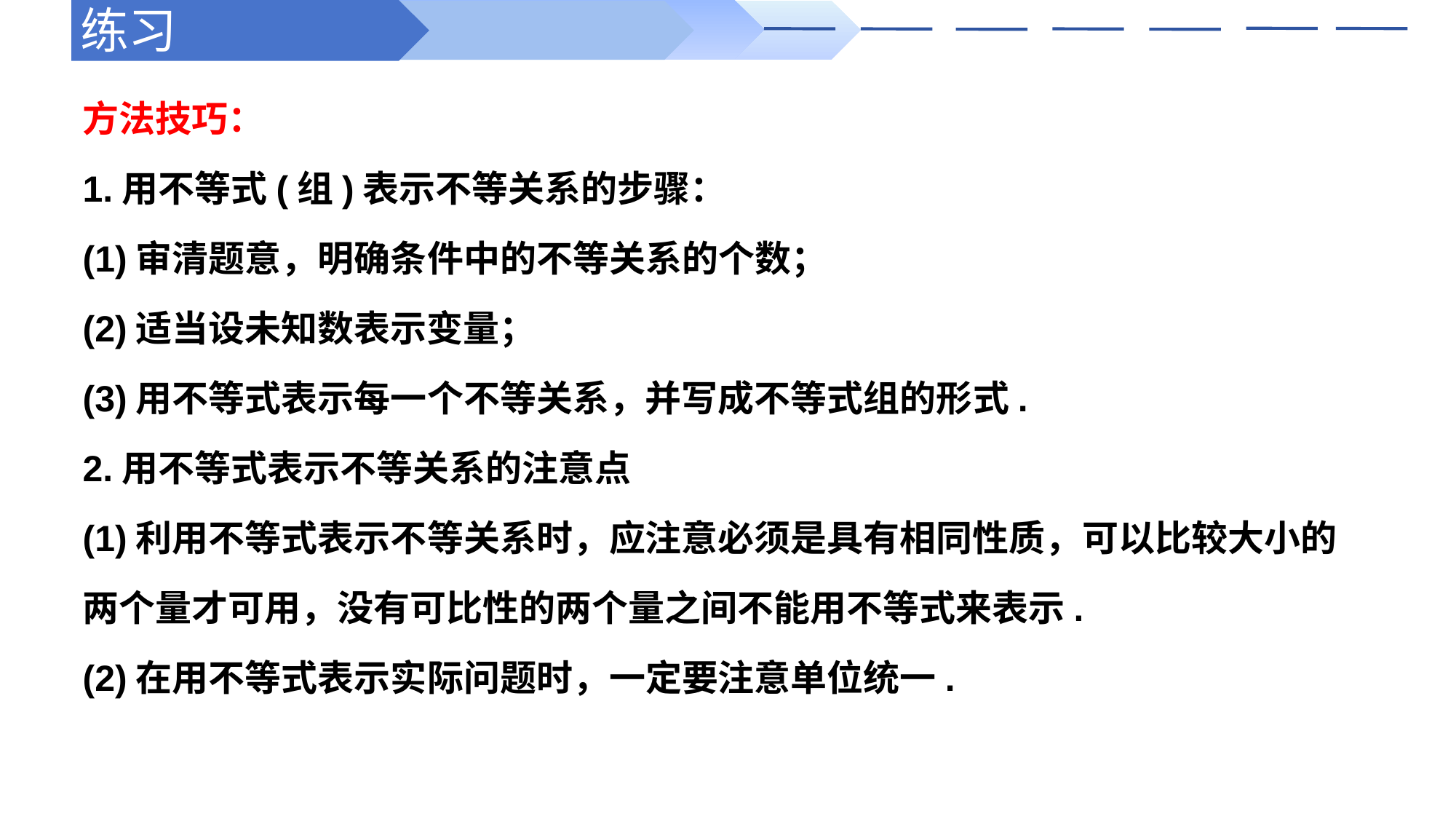

练习

方法技巧：
1.用不等式(组)表示不等关系的步骤：
(1)审清题意，明确条件中的不等关系的个数；
(2)适当设未知数表示变量；
(3)用不等式表示每一个不等关系，并写成不等式组的形式.
2.用不等式表示不等关系的注意点
(1)利用不等式表示不等关系时，应注意必须是具有相同性质，可以比较大小的两个量才可用，没有可比性的两个量之间不能用不等式来表示.
(2)在用不等式表示实际问题时，一定要注意单位统一.